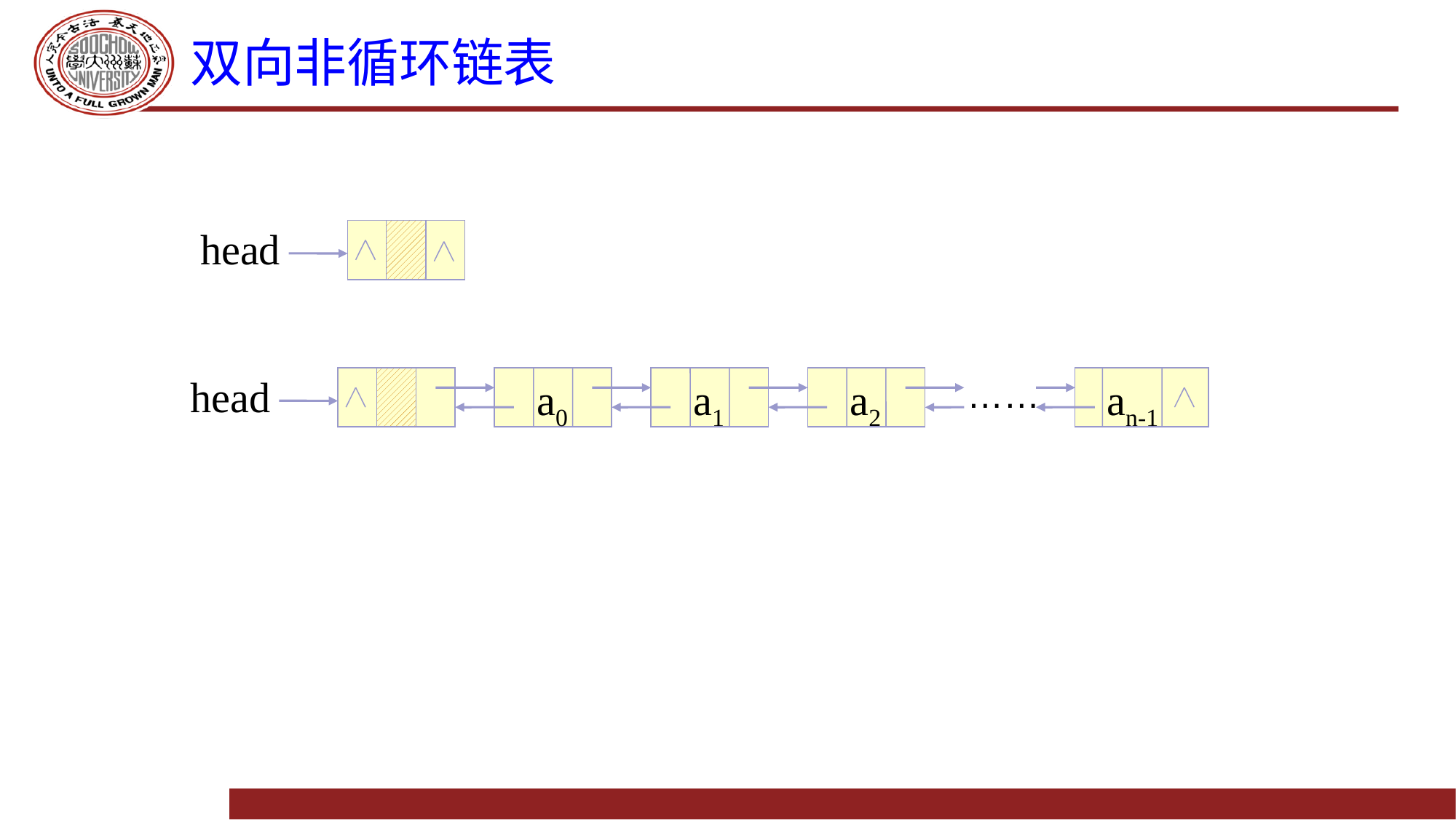

# 双向非循环链表
head

head
……

   a0

   a1

   a2

  an-1